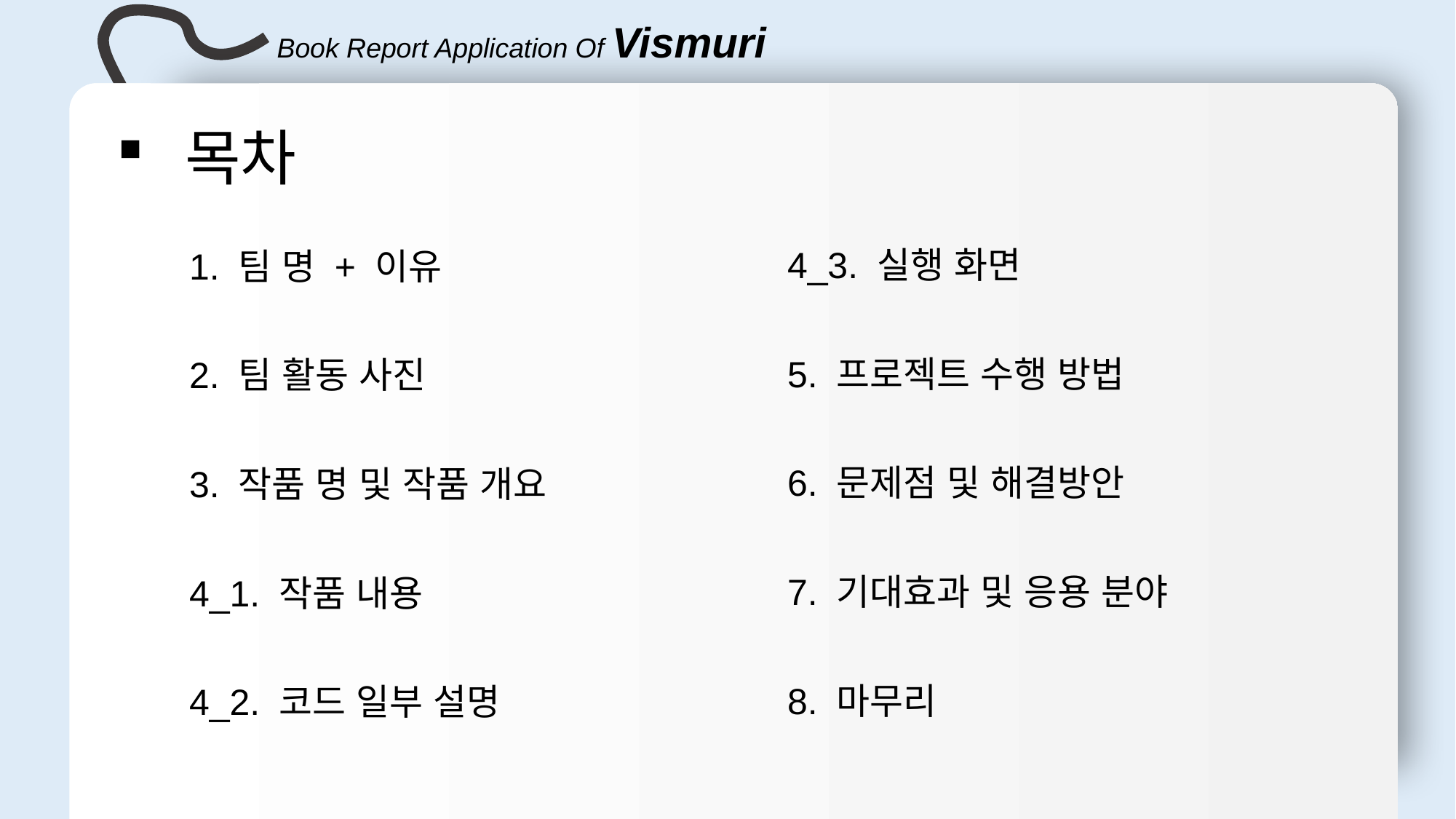

Book Report Application Of Vismuri
# 목차

	1. 팀 명 + 이유

	2. 팀 활동 사진

	3. 작품 명 및 작품 개요

	4_1. 작품 내용

	4_2. 코드 일부 설명

	4_3. 실행 화면

	5. 프로젝트 수행 방법

	6. 문제점 및 해결방안

	7. 기대효과 및 응용 분야

	8. 마무리